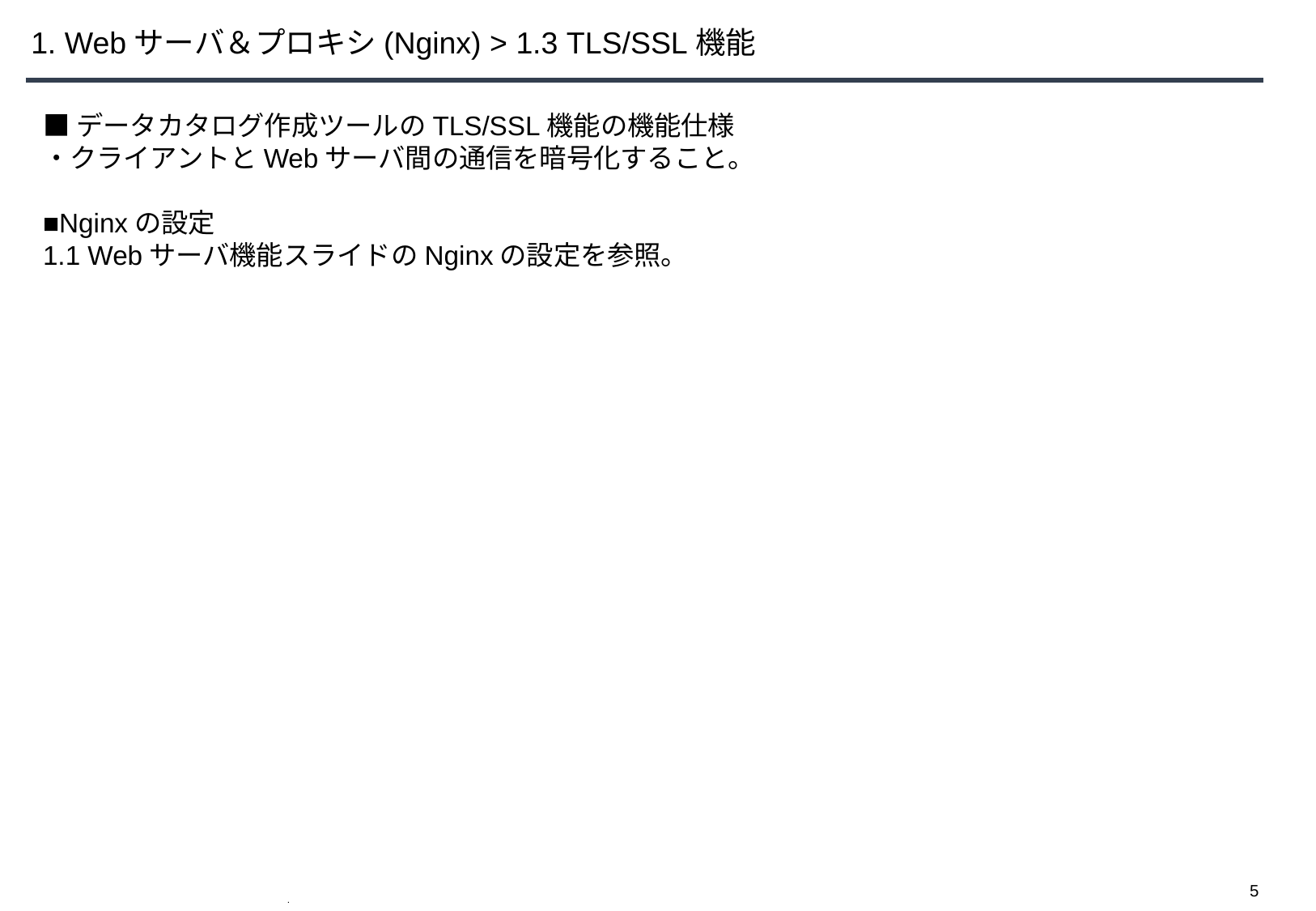

# 1. Webサーバ＆プロキシ(Nginx) > 1.3 TLS/SSL機能
■データカタログ作成ツールのTLS/SSL機能の機能仕様
・クライアントとWebサーバ間の通信を暗号化すること。

■Nginxの設定
1.1 Webサーバ機能スライドのNginxの設定を参照。